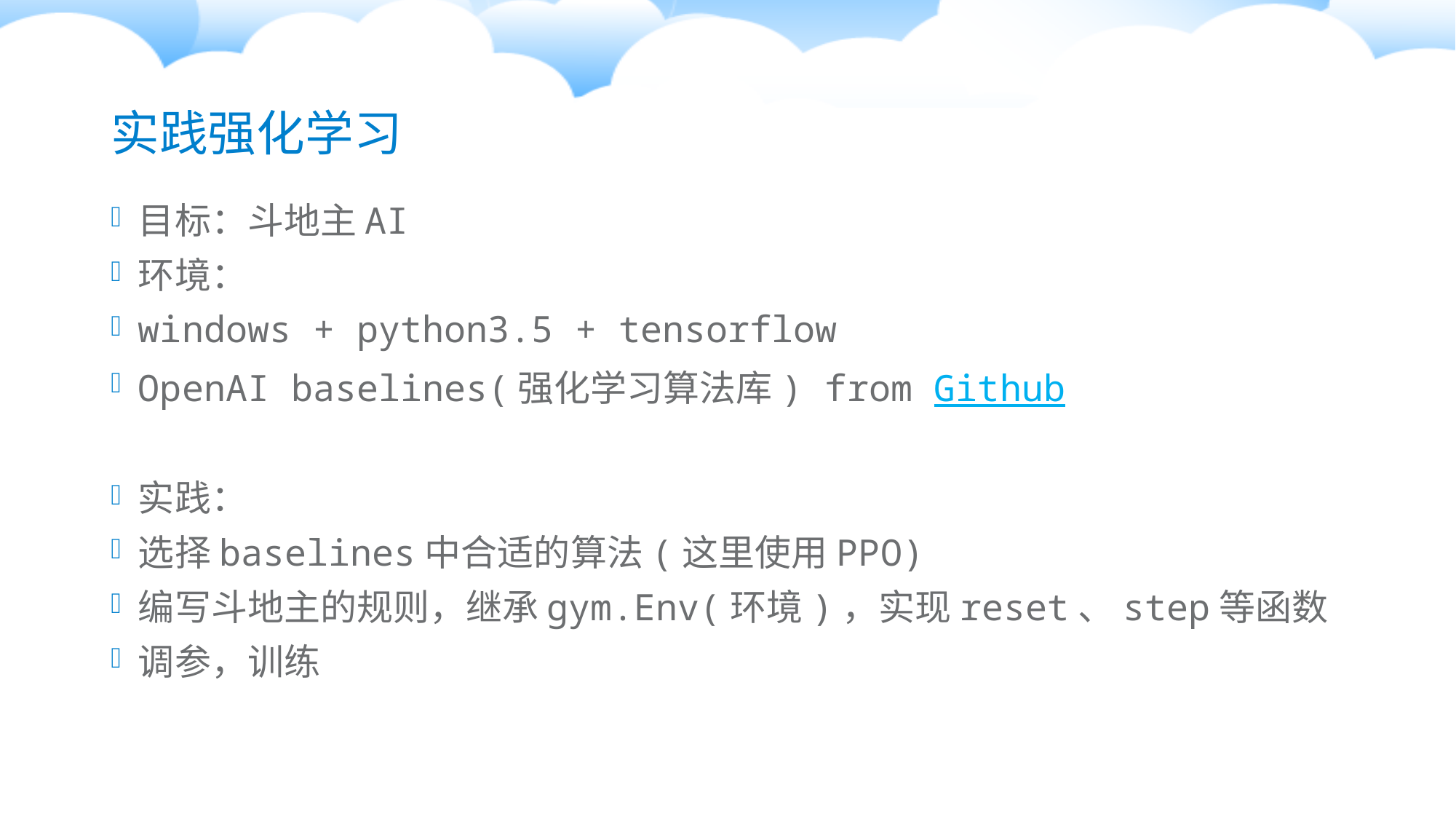

# 实践强化学习
目标：斗地主AI
环境：
windows + python3.5 + tensorflow
OpenAI baselines(强化学习算法库) from Github

实践：
选择baselines中合适的算法(这里使用PPO)
编写斗地主的规则，继承gym.Env(环境)，实现reset、step等函数
调参，训练